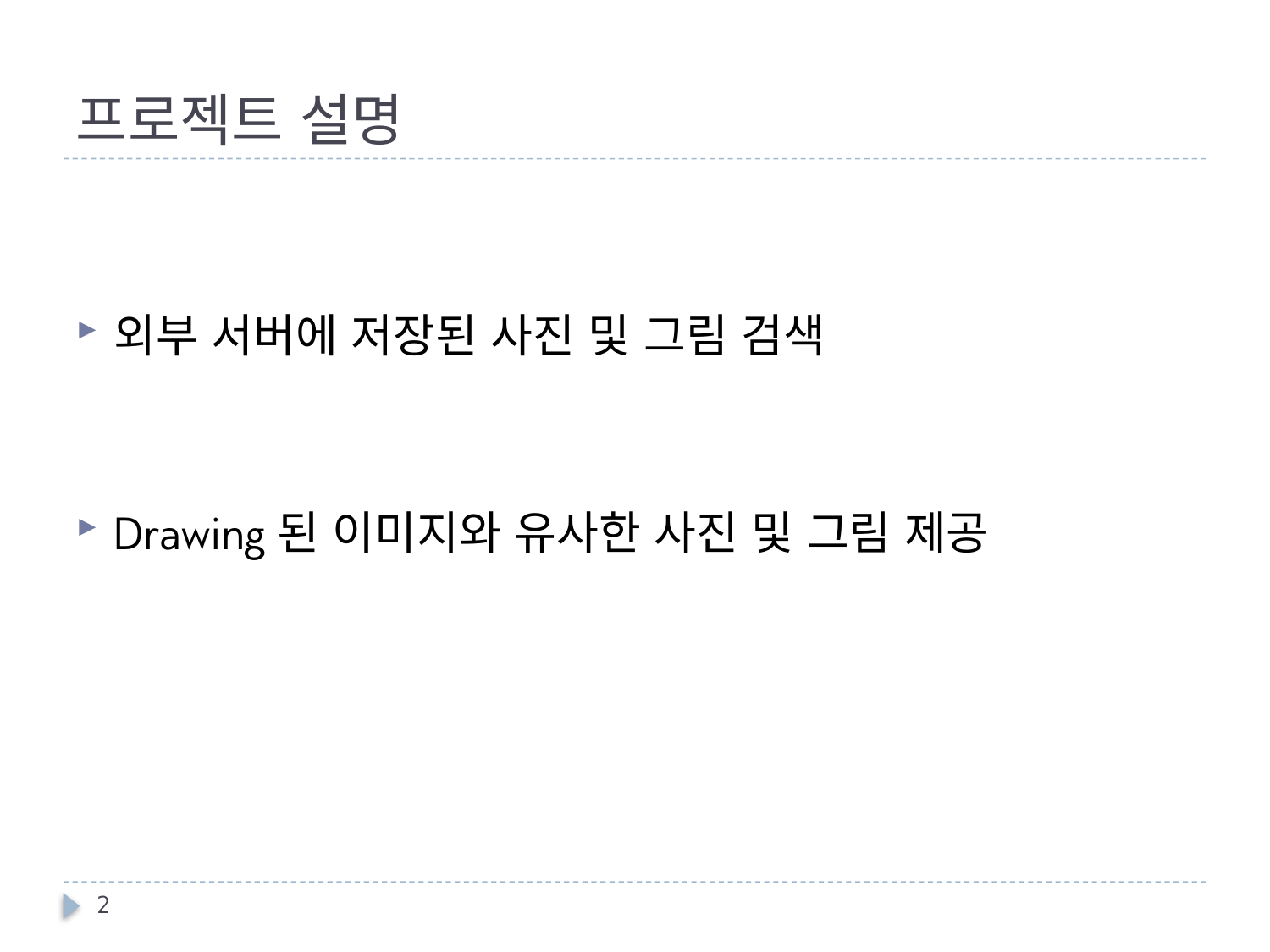

# 프로젝트 설명

외부 서버에 저장된 사진 및 그림 검색

Drawing된 이미지와 유사한 사진 및 그림 제공
2